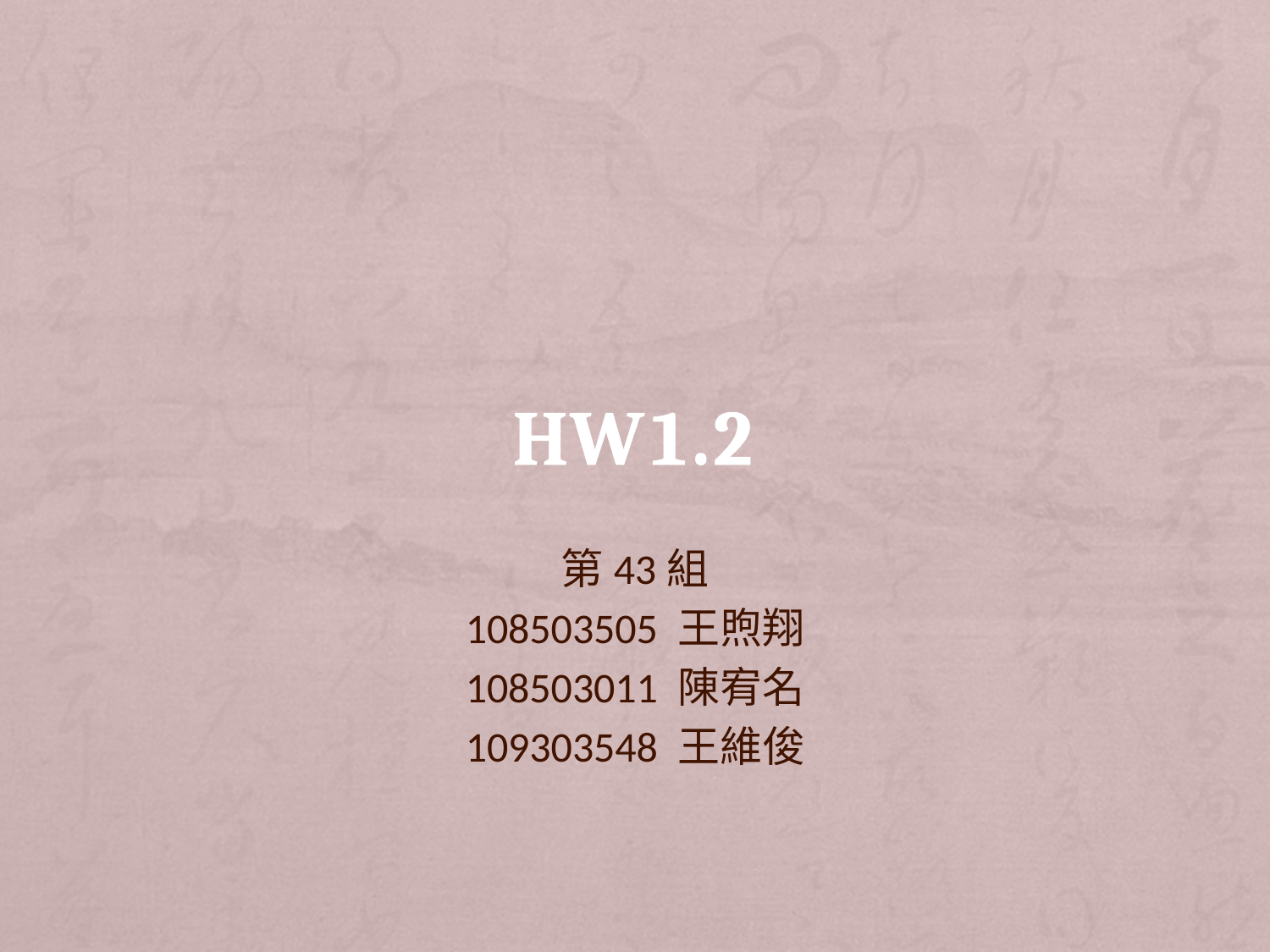

# HW1.2
第43組
108503505 王煦翔
108503011 陳宥名
109303548 王維俊